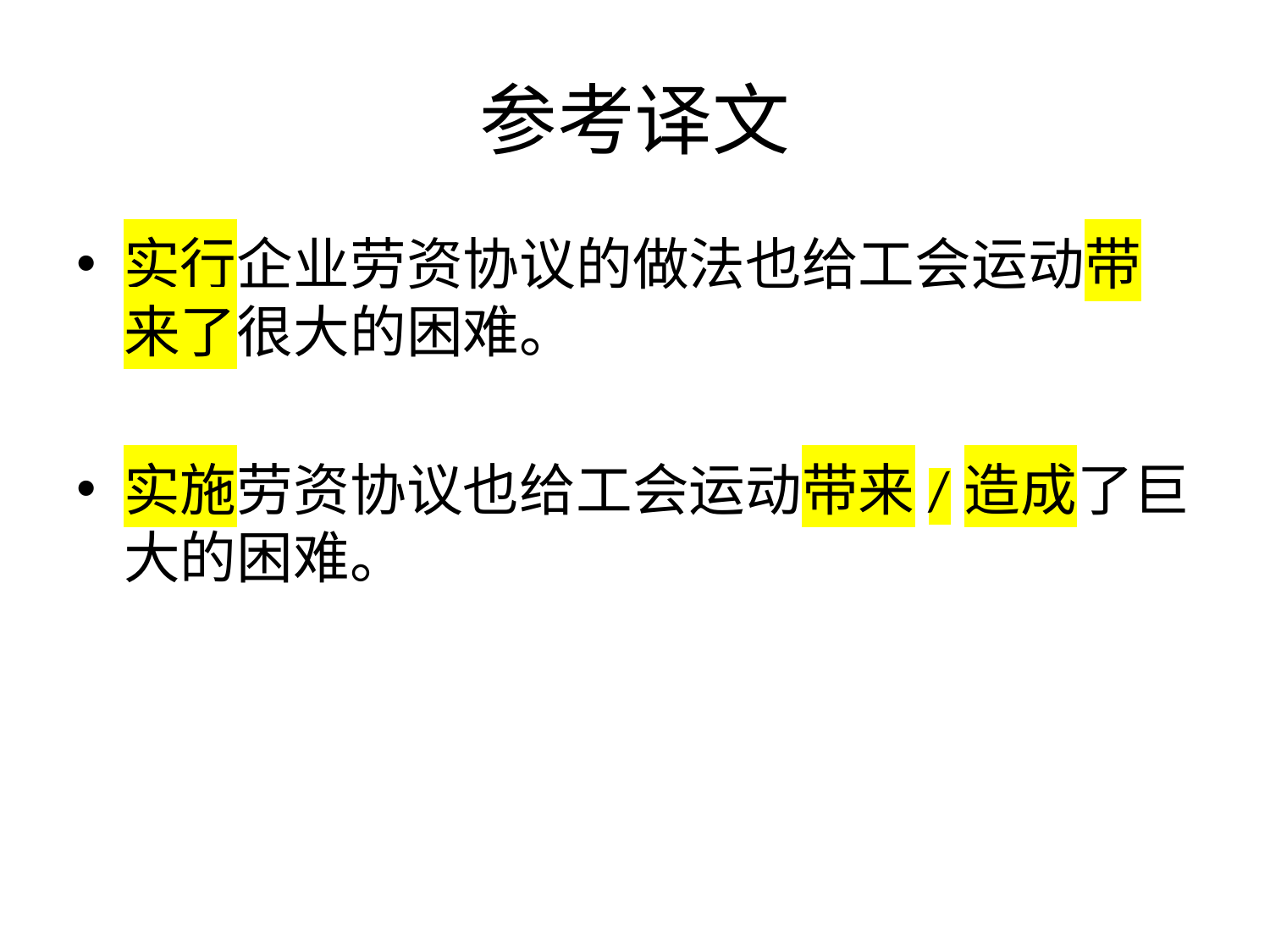

# 参考译文
实行企业劳资协议的做法也给工会运动带来了很大的困难。

实施劳资协议也给工会运动带来/造成了巨大的困难。